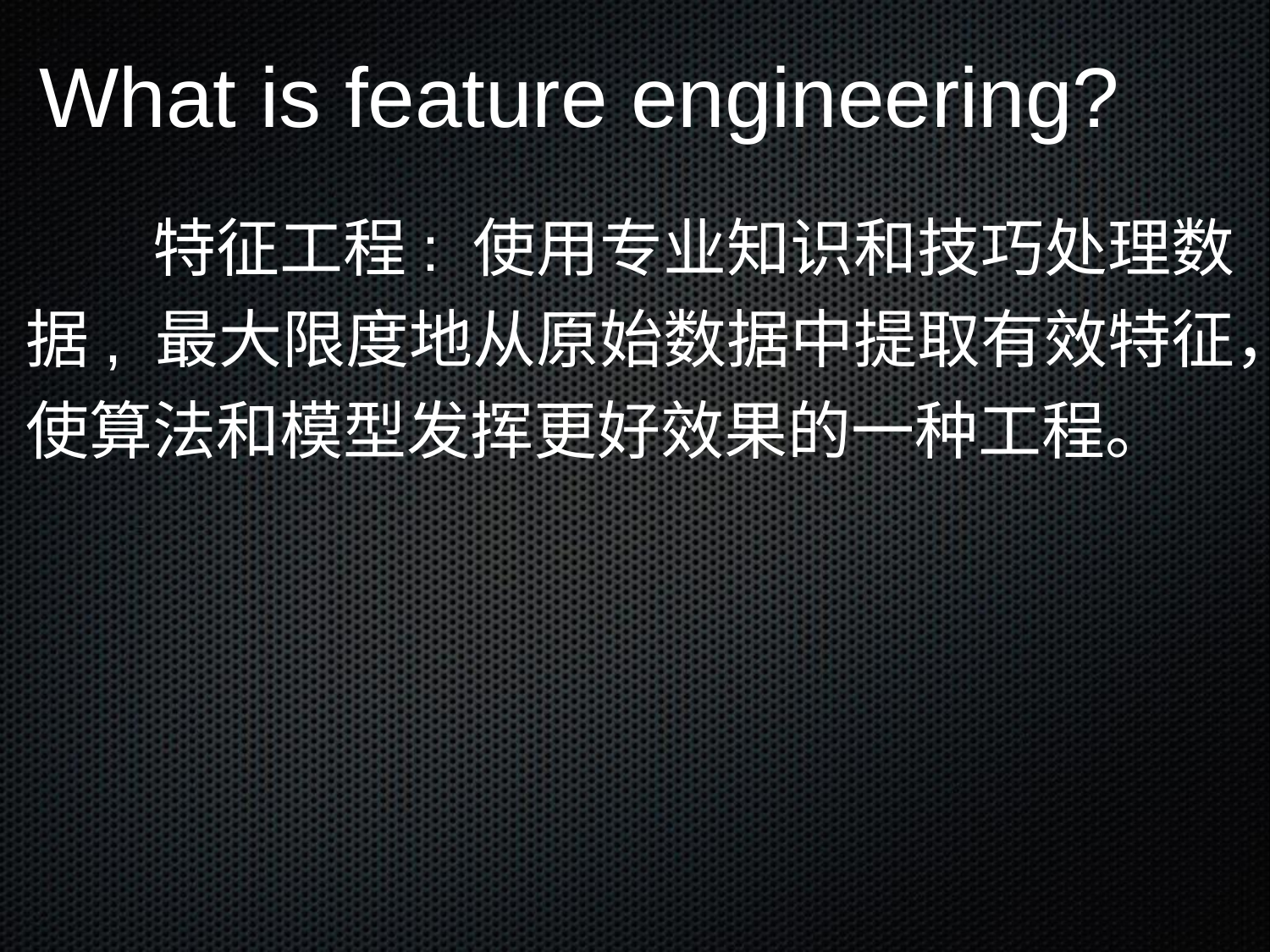

What is feature engineering?
	特征工程: 使用专业知识和技巧处理数据, 最大限度地从原始数据中提取有效特征，使算法和模型发挥更好效果的一种工程。